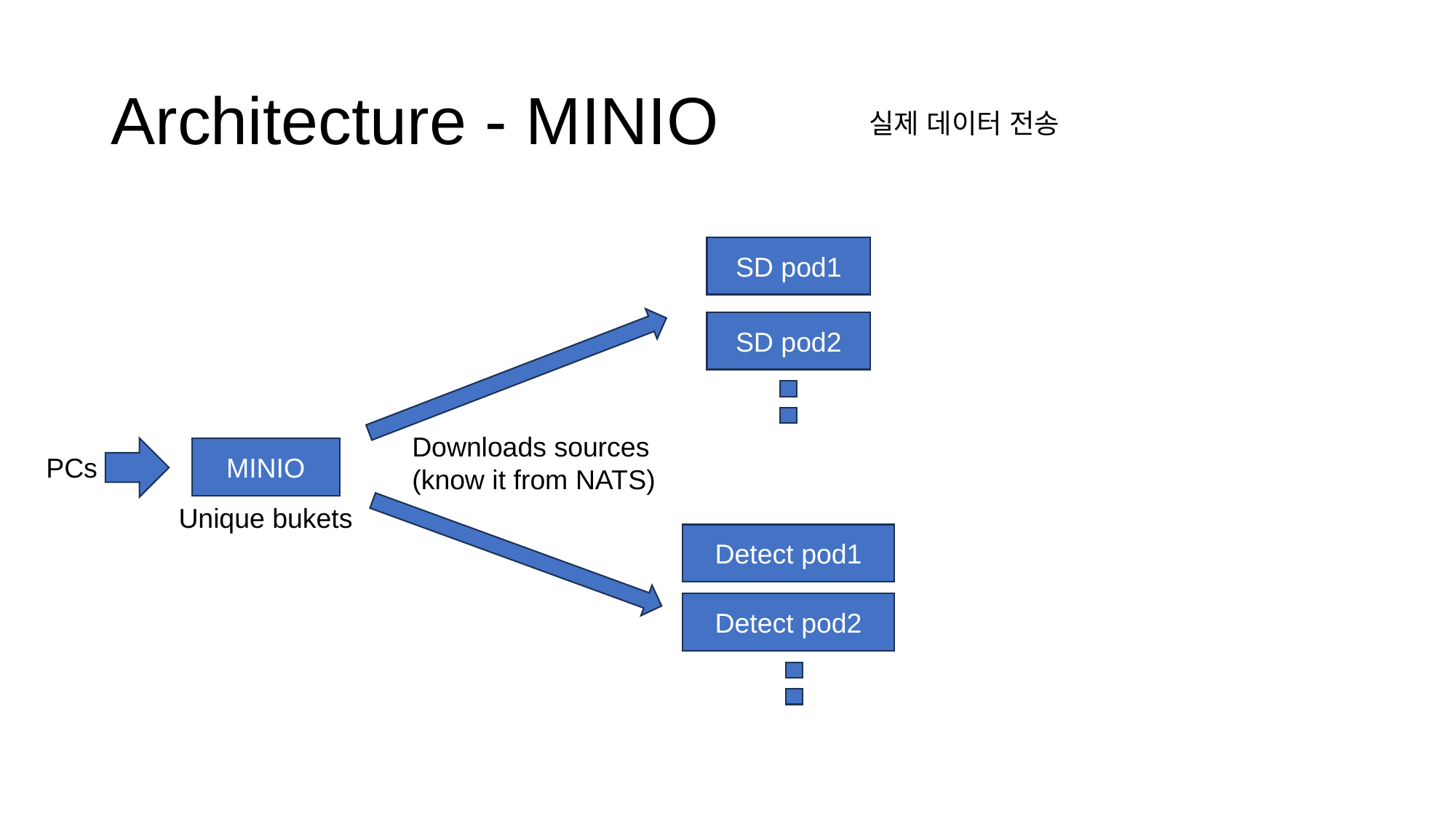

# Architecture - MINIO
실제 데이터 전송
SD pod1
SD pod2

Downloads sources
(know it from NATS)

MINIO
PCs
Unique bukets
Detect pod1

Detect pod2